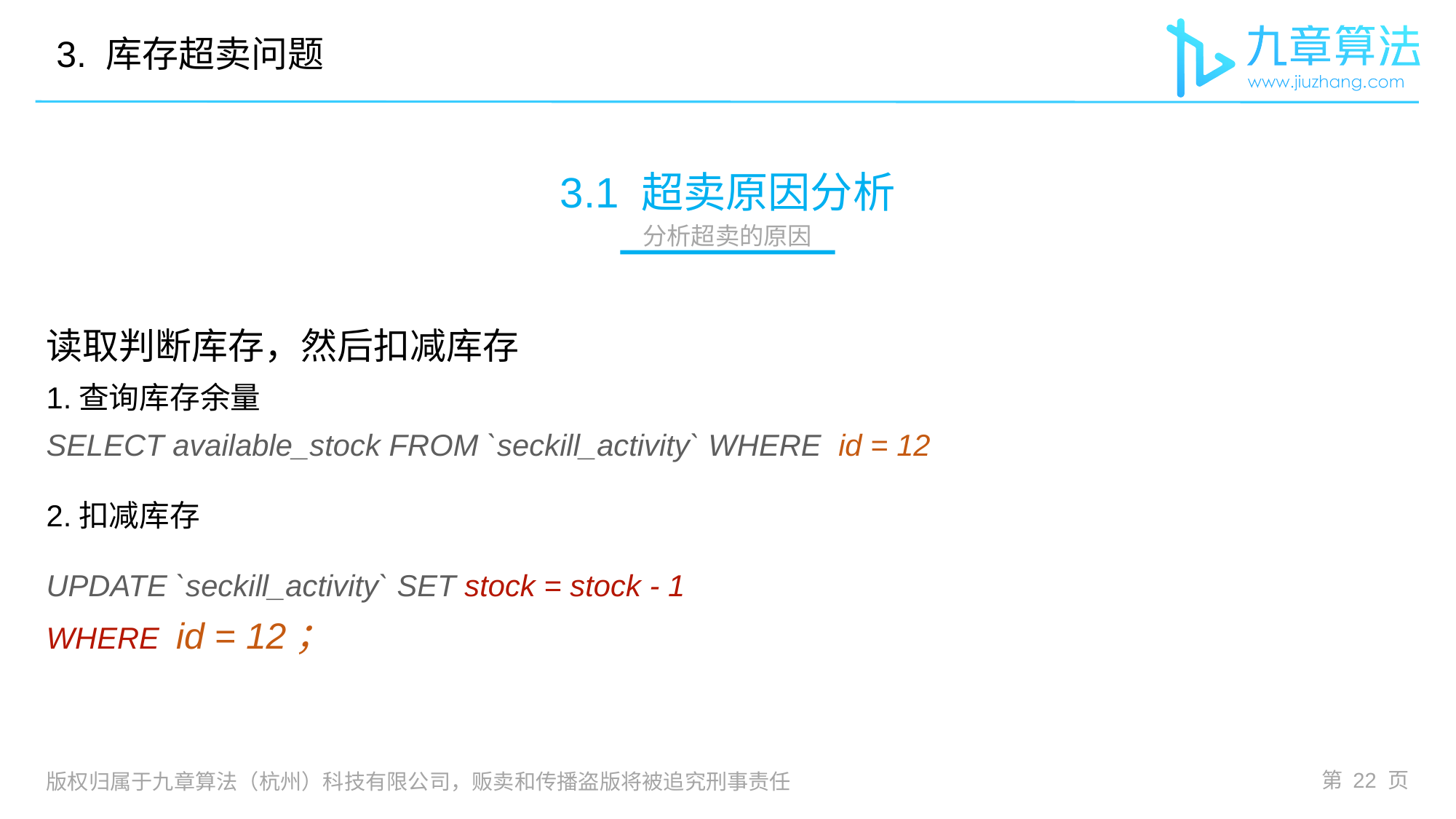

3. 库存超卖问题
# 3.1 超卖原因分析
分析超卖的原因

读取判断库存，然后扣减库存
1.查询库存余量
SELECT available_stock FROM `seckill_activity` WHERE  id = 12
2.扣减库存
UPDATE `seckill_activity` SET stock = stock - 1WHERE  id = 12；